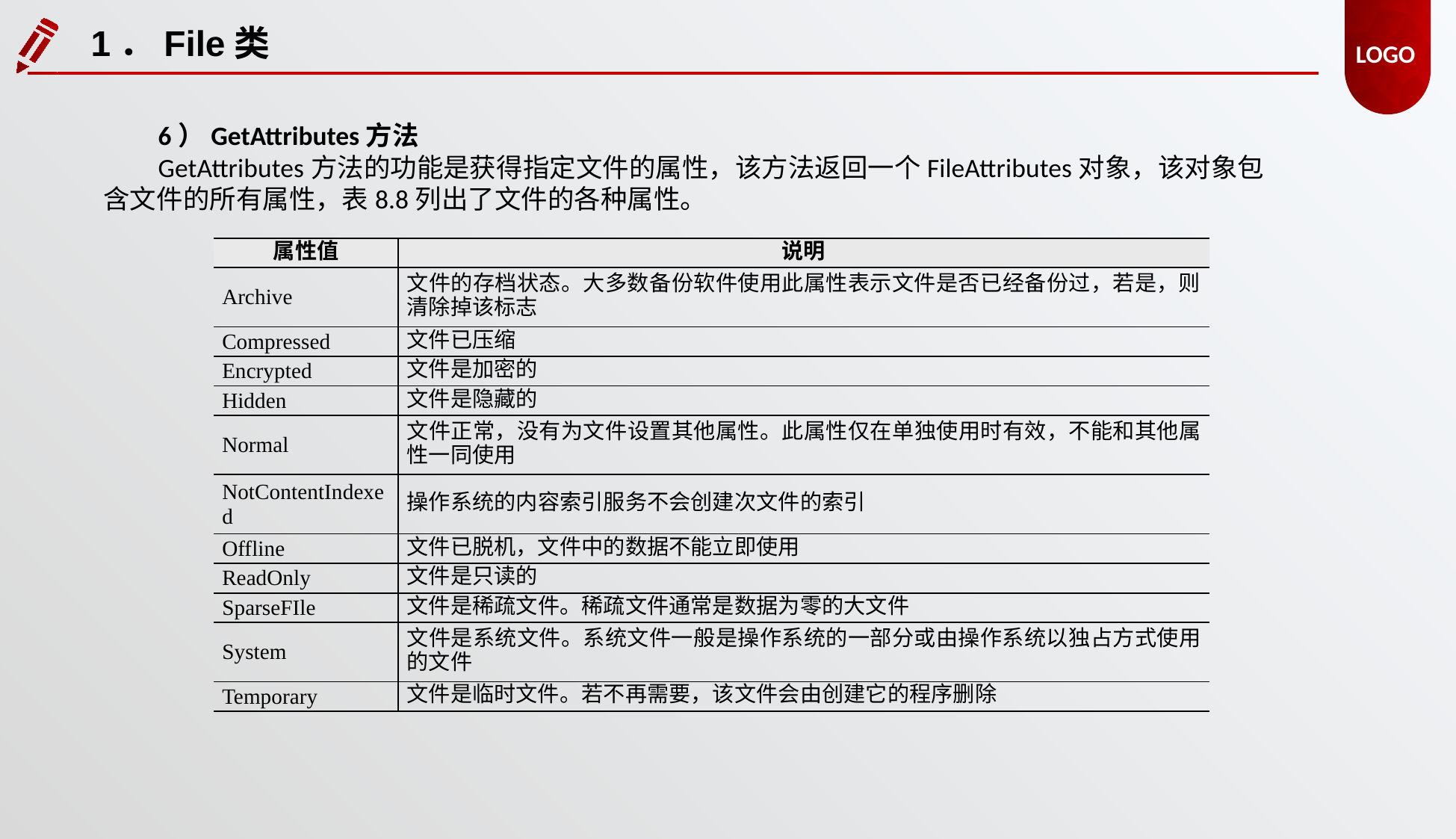

1．File类
6）GetAttributes方法
GetAttributes方法的功能是获得指定文件的属性，该方法返回一个FileAttributes对象，该对象包含文件的所有属性，表8.8列出了文件的各种属性。
| 属性值 | 说明 |
| --- | --- |
| Archive | 文件的存档状态。大多数备份软件使用此属性表示文件是否已经备份过，若是，则清除掉该标志 |
| Compressed | 文件已压缩 |
| Encrypted | 文件是加密的 |
| Hidden | 文件是隐藏的 |
| Normal | 文件正常，没有为文件设置其他属性。此属性仅在单独使用时有效，不能和其他属性一同使用 |
| NotContentIndexed | 操作系统的内容索引服务不会创建次文件的索引 |
| Offline | 文件已脱机，文件中的数据不能立即使用 |
| ReadOnly | 文件是只读的 |
| SparseFIle | 文件是稀疏文件。稀疏文件通常是数据为零的大文件 |
| System | 文件是系统文件。系统文件一般是操作系统的一部分或由操作系统以独占方式使用的文件 |
| Temporary | 文件是临时文件。若不再需要，该文件会由创建它的程序删除 |